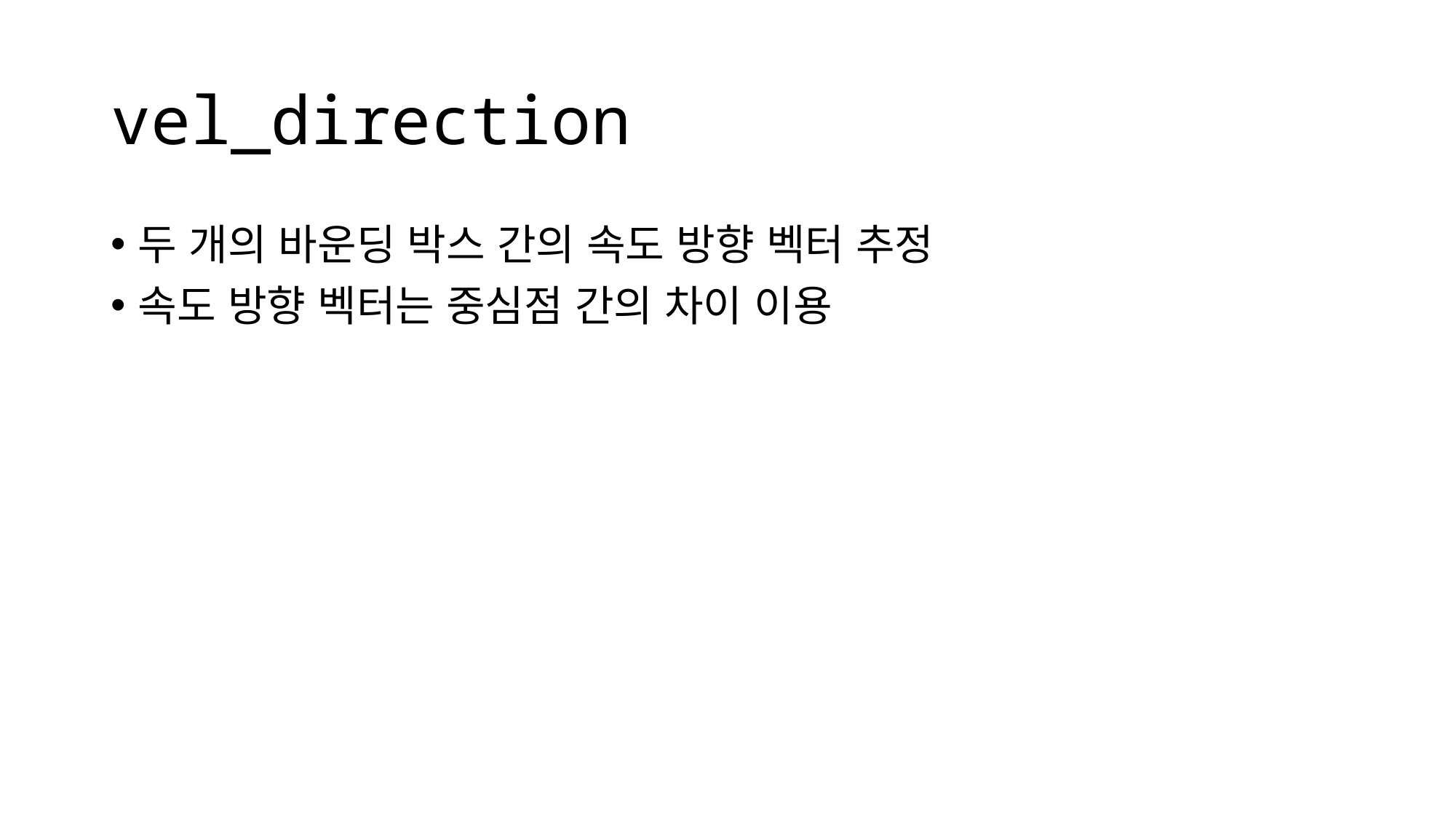

# vel_direction
두 개의 바운딩 박스 간의 속도 방향 벡터 추정
속도 방향 벡터는 중심점 간의 차이 이용